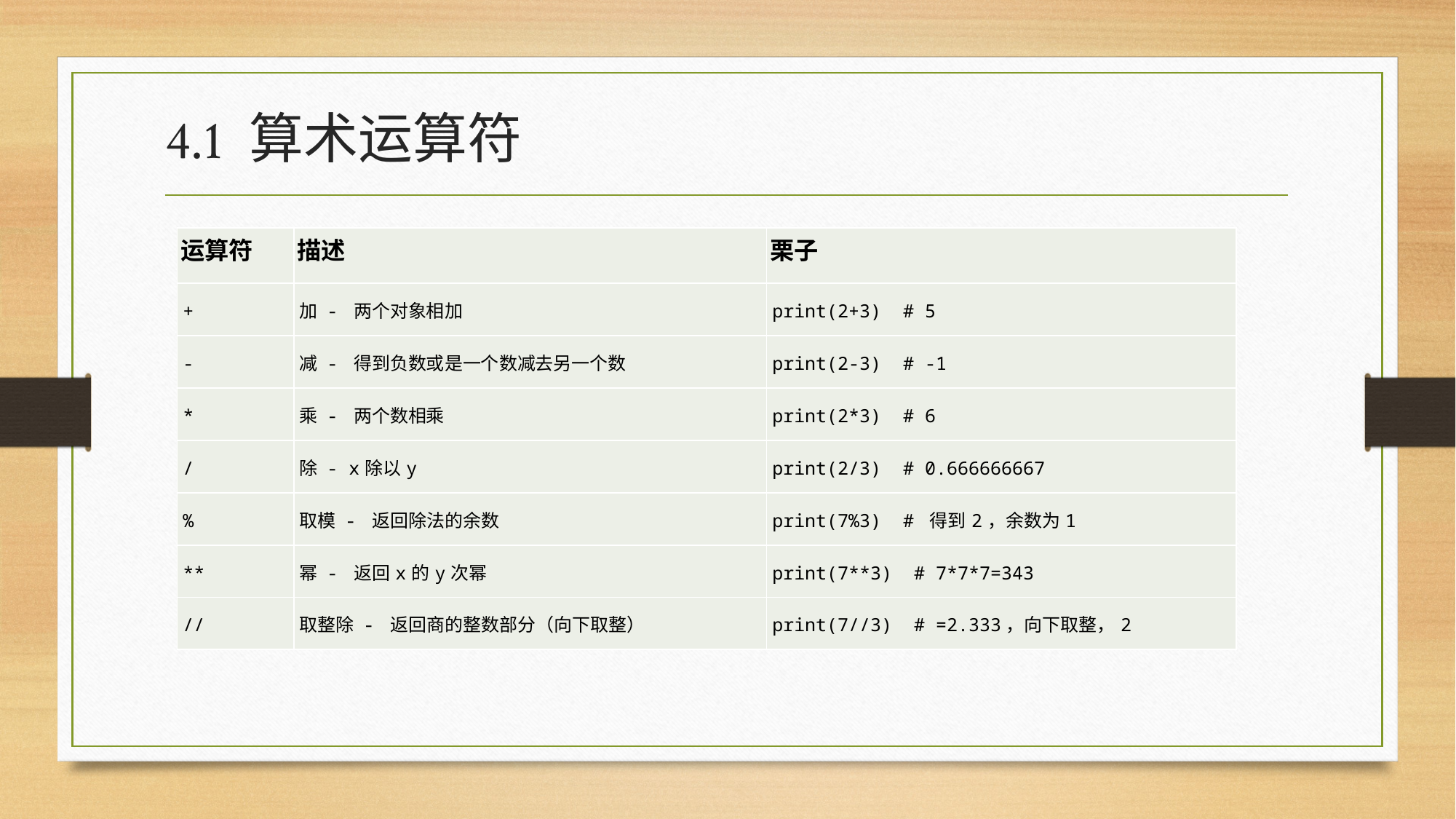

# 4.1 算术运算符
| 运算符 | 描述 | 栗子 |
| --- | --- | --- |
| + | 加 - 两个对象相加 | print(2+3) # 5 |
| - | 减 - 得到负数或是一个数减去另一个数 | print(2-3) # -1 |
| \* | 乘 - 两个数相乘 | print(2\*3) # 6 |
| / | 除 - x除以y | print(2/3) # 0.666666667 |
| % | 取模 - 返回除法的余数 | print(7%3) # 得到2，余数为1 |
| \*\* | 幂 - 返回x的y次幂 | print(7\*\*3) # 7\*7\*7=343 |
| // | 取整除 - 返回商的整数部分（向下取整） | print(7//3) # =2.333，向下取整，2 |